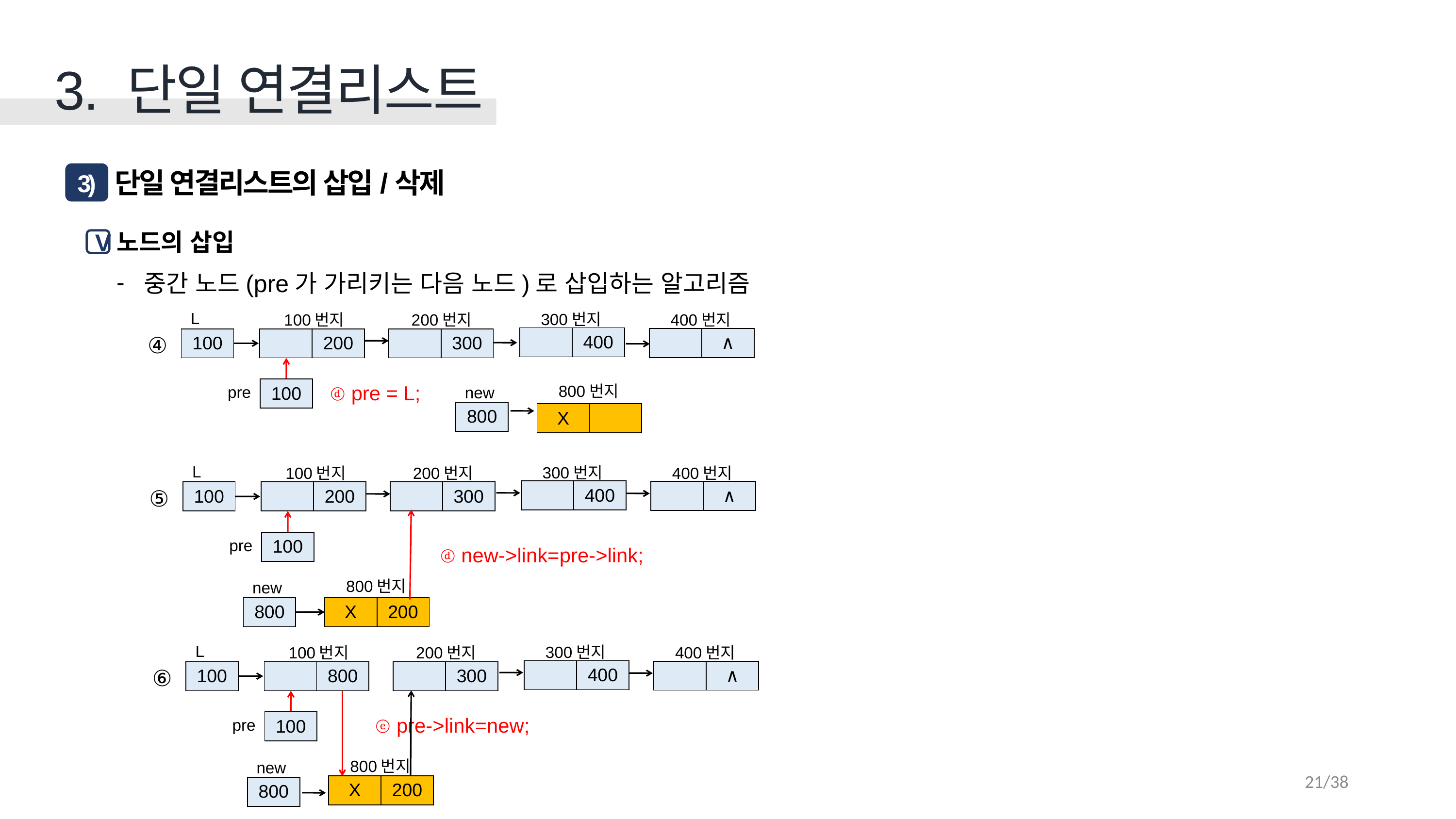

3. 단일 연결리스트

 단일 연결리스트의 삽입/삭제

3)
노드의 삽입

중간 노드(pre가 가리키는 다음 노드)로 삽입하는 알고리즘

V
L
300번지
400번지
100번지
200번지
④
|  | 400 |
| --- | --- |
|  | ∧ |
| --- | --- |
| 100 |
| --- |
|  | 200 |
| --- | --- |
|  | 300 |
| --- | --- |
ⓓ pre = L;
800번지
pre
new
| 100 |
| --- |
| 800 |
| --- |
| X |  |
| --- | --- |
L
300번지
400번지
100번지
200번지
⑤
|  | 400 |
| --- | --- |
|  | ∧ |
| --- | --- |
| 100 |
| --- |
|  | 200 |
| --- | --- |
|  | 300 |
| --- | --- |
pre
| 100 |
| --- |
ⓓ new->link=pre->link;
800번지
new
| X | 200 |
| --- | --- |
| 800 |
| --- |
L
300번지
400번지
100번지
200번지
⑥
|  | 400 |
| --- | --- |
|  | ∧ |
| --- | --- |
| 100 |
| --- |
|  | 800 |
| --- | --- |
|  | 300 |
| --- | --- |
ⓔ pre->link=new;
pre
| 100 |
| --- |
800번지
new
21/38
| X | 200 |
| --- | --- |
| 800 |
| --- |